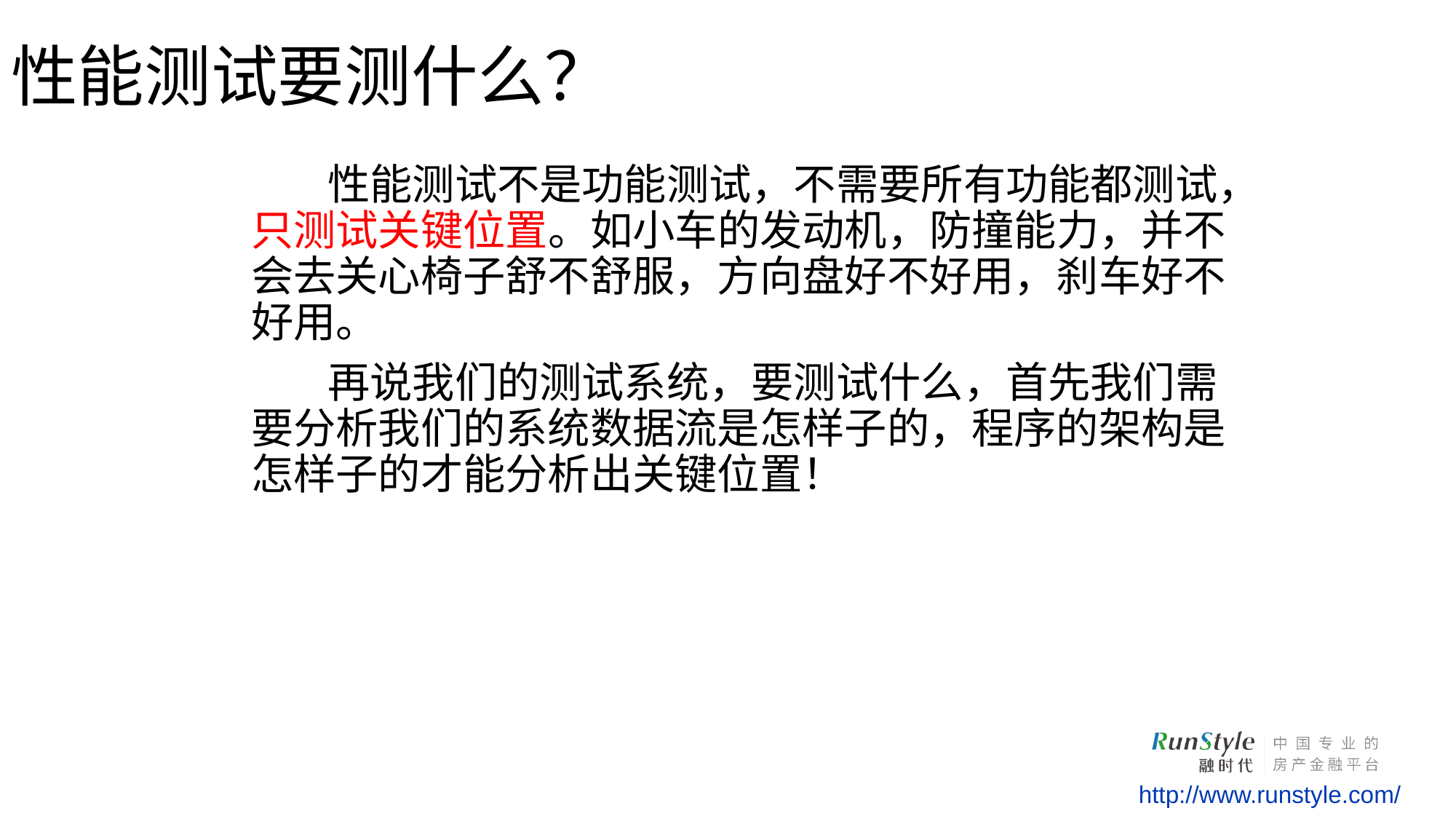

# 性能测试要测什么？
       性能测试不是功能测试，不需要所有功能都测试，只测试关键位置。如小车的发动机，防撞能力，并不会去关心椅子舒不舒服，方向盘好不好用，刹车好不好用。
       再说我们的测试系统，要测试什么，首先我们需要分析我们的系统数据流是怎样子的，程序的架构是怎样子的才能分析出关键位置！